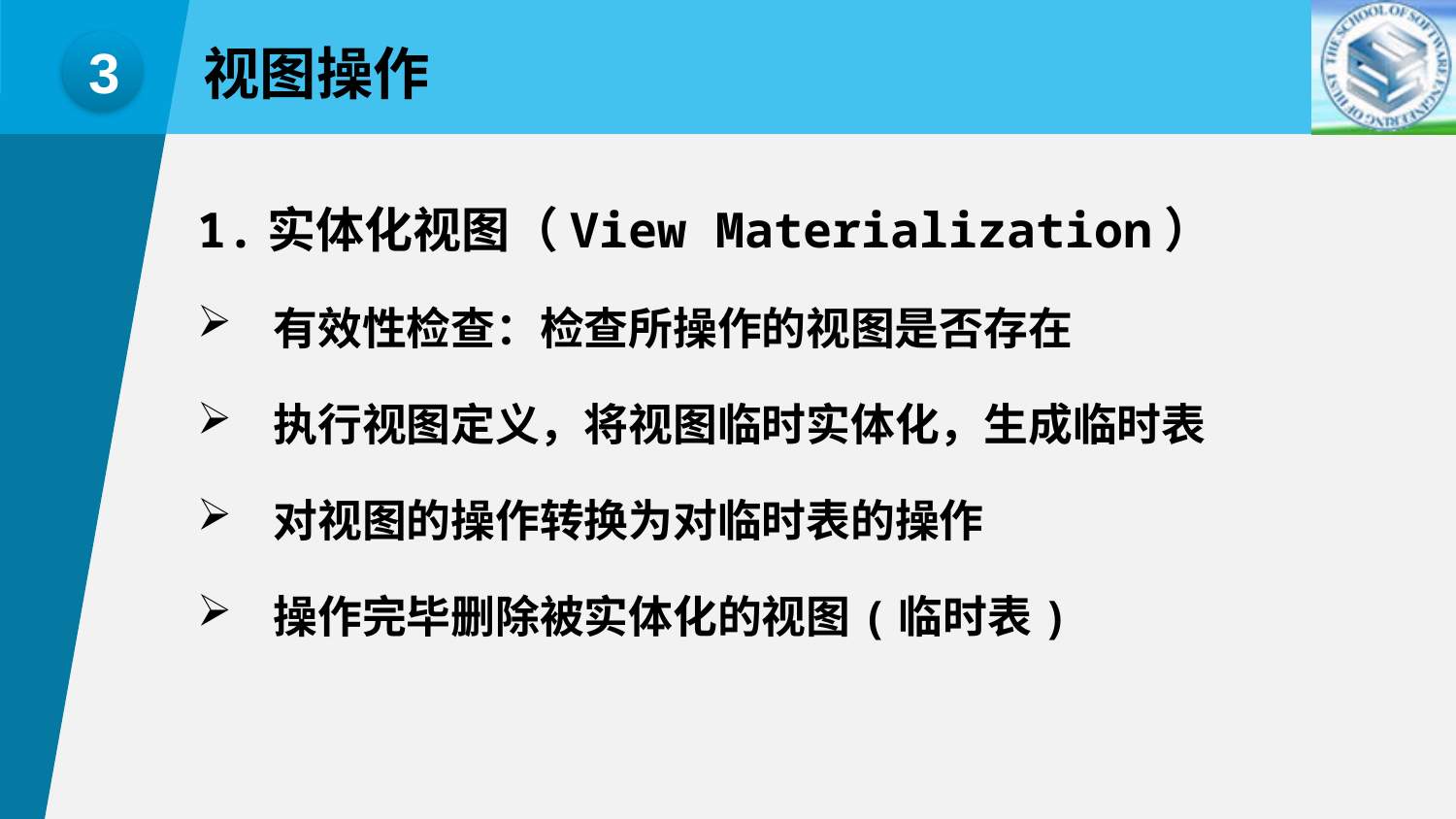

3
视图操作
1.实体化视图（View Materialization）
 有效性检查：检查所操作的视图是否存在
 执行视图定义，将视图临时实体化，生成临时表
 对视图的操作转换为对临时表的操作
 操作完毕删除被实体化的视图(临时表)